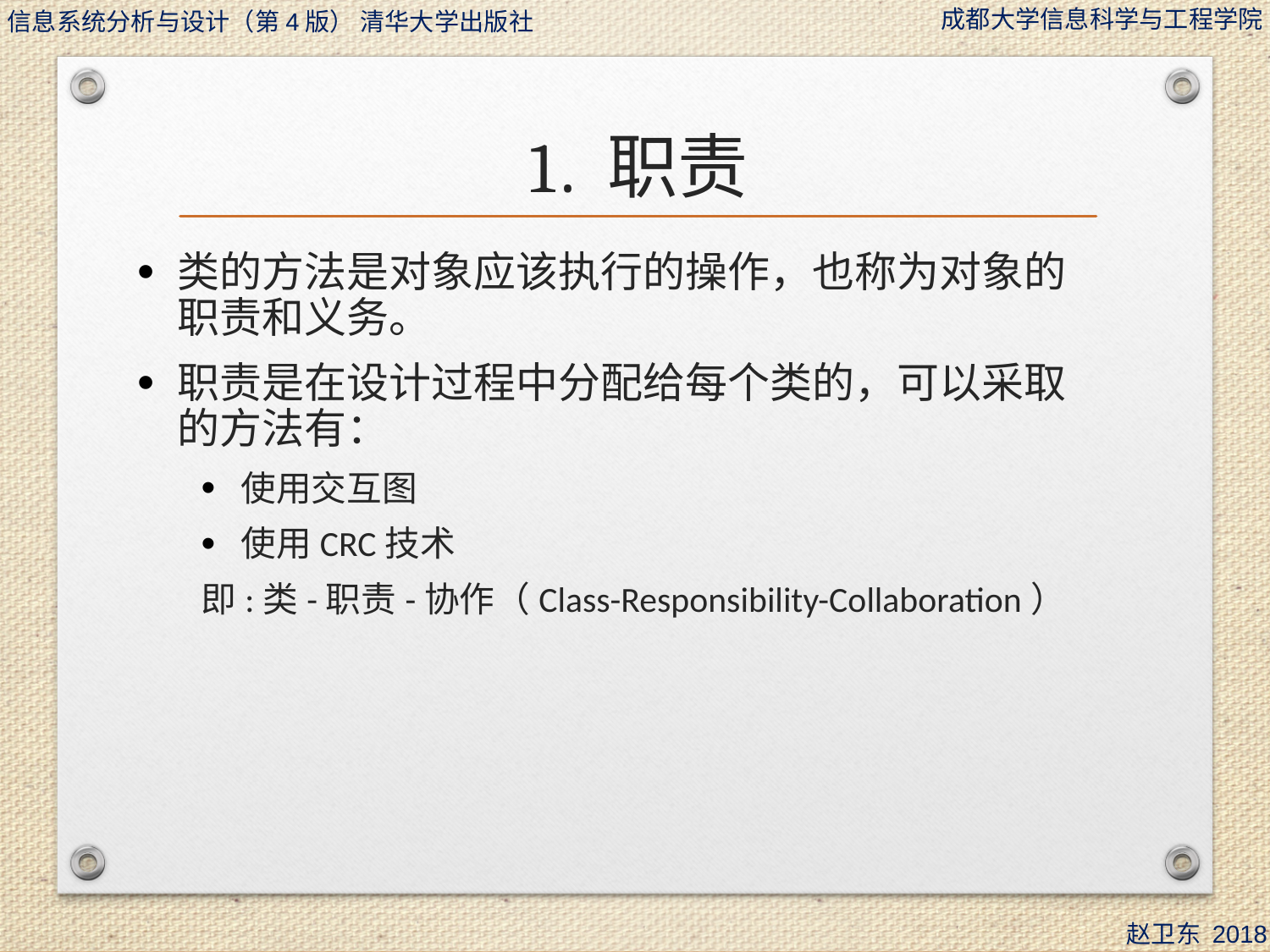

# 1. 职责
类的方法是对象应该执行的操作，也称为对象的职责和义务。
职责是在设计过程中分配给每个类的，可以采取的方法有：
使用交互图
使用CRC技术
即:类-职责-协作（Class-Responsibility-Collaboration）